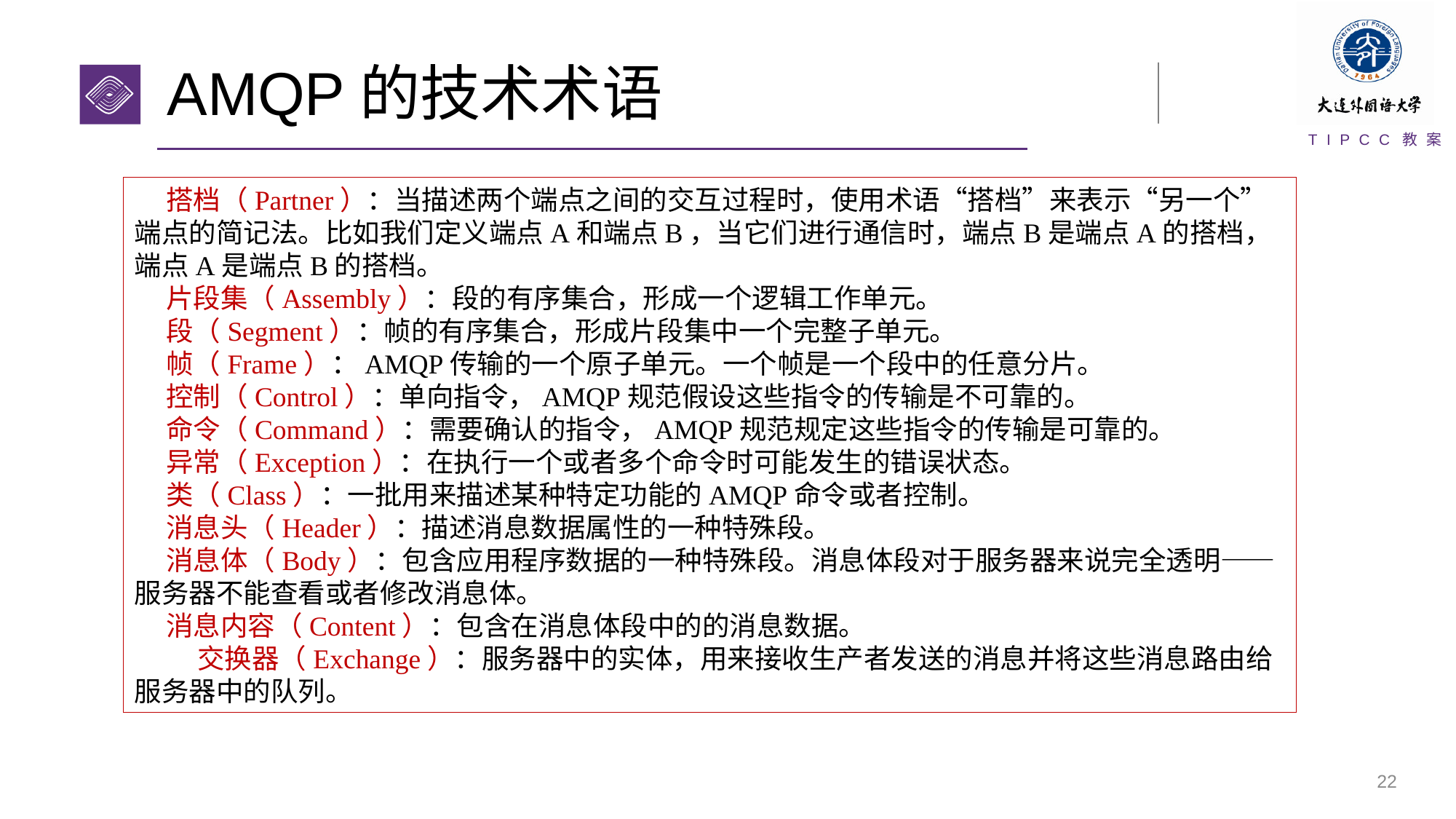

# AMQP的技术术语
搭档（Partner）：当描述两个端点之间的交互过程时，使用术语“搭档”来表示“另一个”端点的简记法。比如我们定义端点A和端点B，当它们进行通信时，端点B是端点A的搭档，端点A是端点B的搭档。
片段集（Assembly）：段的有序集合，形成一个逻辑工作单元。
段（Segment）：帧的有序集合，形成片段集中一个完整子单元。
帧（Frame）：AMQP传输的一个原子单元。一个帧是一个段中的任意分片。
控制（Control）：单向指令，AMQP规范假设这些指令的传输是不可靠的。
命令（Command）：需要确认的指令，AMQP规范规定这些指令的传输是可靠的。
异常（Exception）：在执行一个或者多个命令时可能发生的错误状态。
类（Class）：一批用来描述某种特定功能的AMQP命令或者控制。
消息头（Header）：描述消息数据属性的一种特殊段。
消息体（Body）：包含应用程序数据的一种特殊段。消息体段对于服务器来说完全透明——服务器不能查看或者修改消息体。
消息内容（Content）：包含在消息体段中的的消息数据。
    交换器（Exchange）：服务器中的实体，用来接收生产者发送的消息并将这些消息路由给服务器中的队列。
22